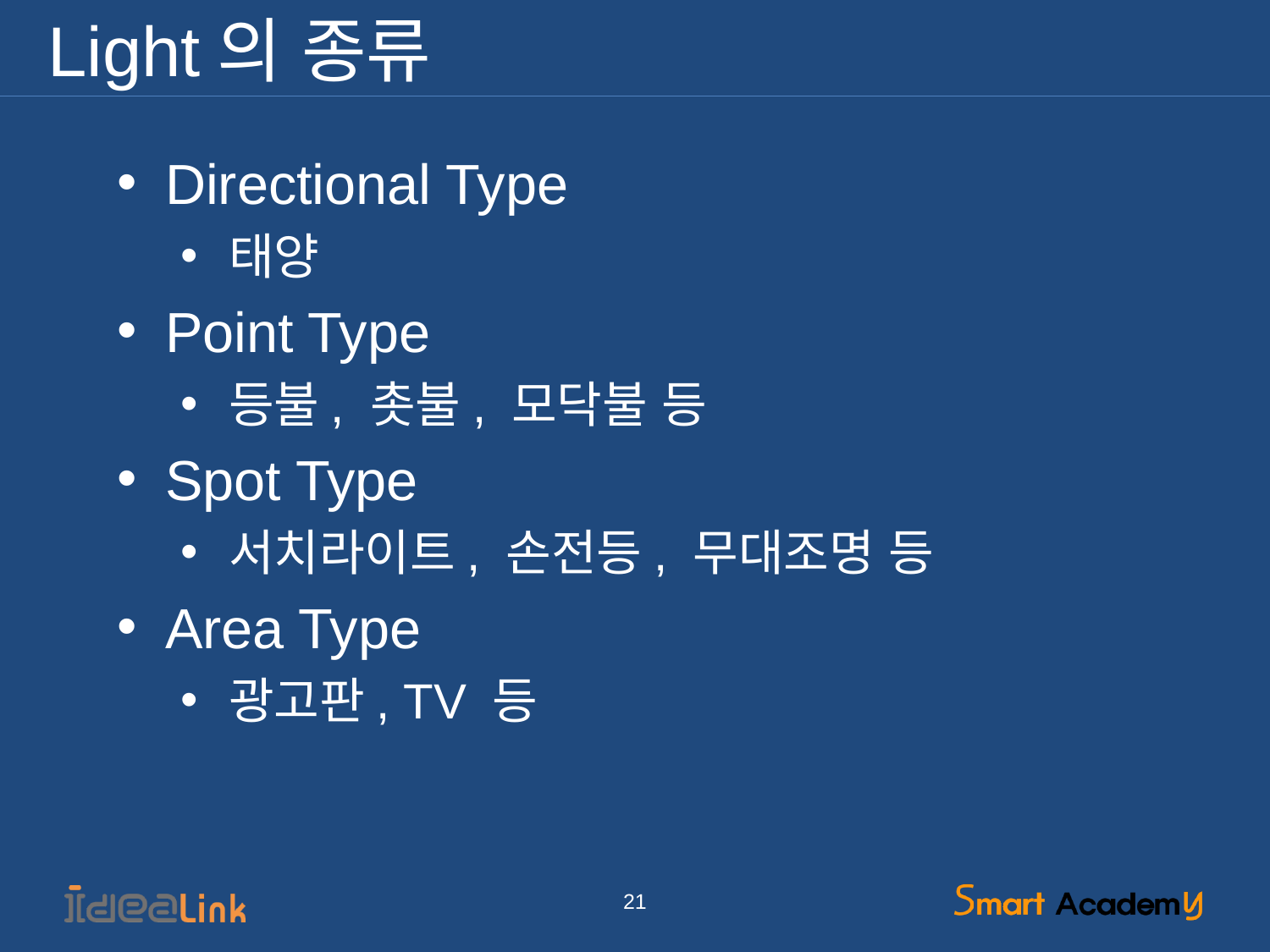

# Light의 종류
Directional Type
태양
Point Type
등불, 촛불, 모닥불 등
Spot Type
서치라이트, 손전등, 무대조명 등
Area Type
광고판, TV 등
21